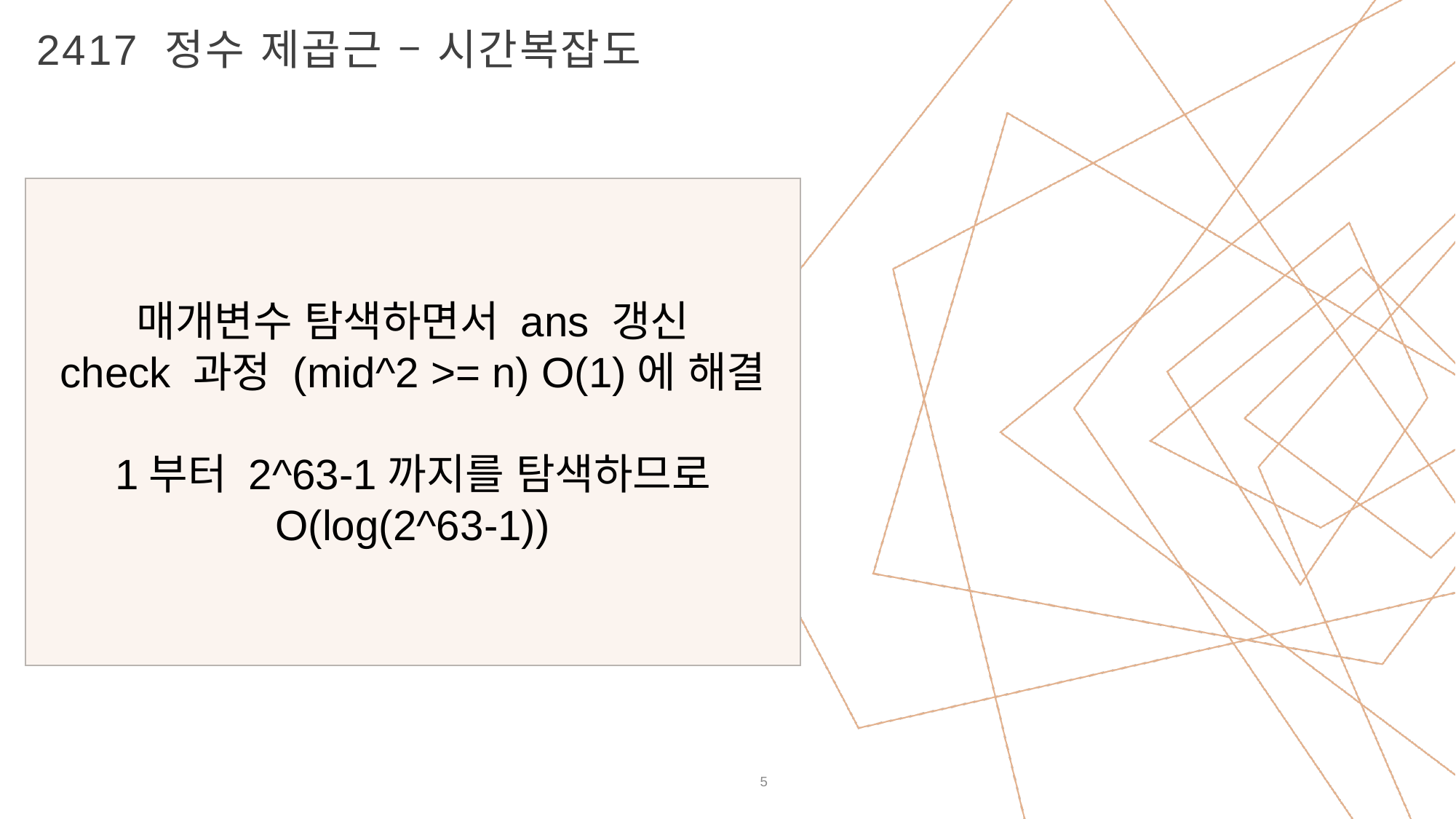

# 2417 정수 제곱근 – 시간복잡도
매개변수 탐색하면서 ans 갱신
check 과정 (mid^2 >= n) O(1)에 해결

1부터 2^63-1까지를 탐색하므로
O(log(2^63-1))
5